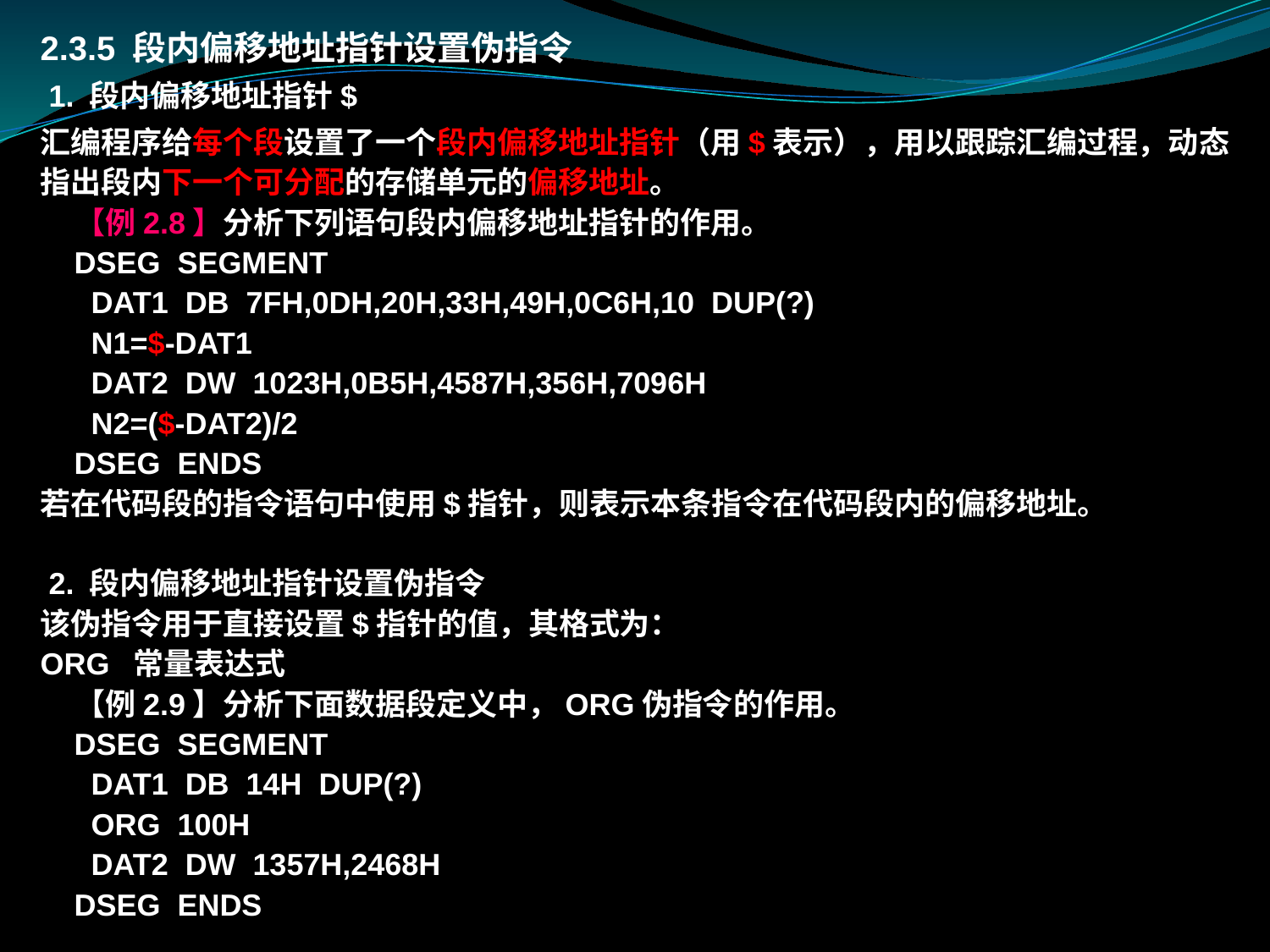

2.3.5 段内偏移地址指针设置伪指令
 1. 段内偏移地址指针$
汇编程序给每个段设置了一个段内偏移地址指针（用$表示），用以跟踪汇编过程，动态指出段内下一个可分配的存储单元的偏移地址。
    【例2.8】分析下列语句段内偏移地址指针的作用。
    DSEG  SEGMENT
      DAT1  DB  7FH,0DH,20H,33H,49H,0C6H,10  DUP(?)
      N1=$-DAT1
      DAT2  DW  1023H,0B5H,4587H,356H,7096H
      N2=($-DAT2)/2
    DSEG  ENDS
若在代码段的指令语句中使用$指针，则表示本条指令在代码段内的偏移地址。

 2. 段内偏移地址指针设置伪指令
该伪指令用于直接设置$指针的值，其格式为：
ORG  常量表达式
    【例2.9】分析下面数据段定义中，ORG伪指令的作用。
    DSEG  SEGMENT
      DAT1  DB  14H  DUP(?)
      ORG  100H
      DAT2  DW  1357H,2468H
    DSEG  ENDS